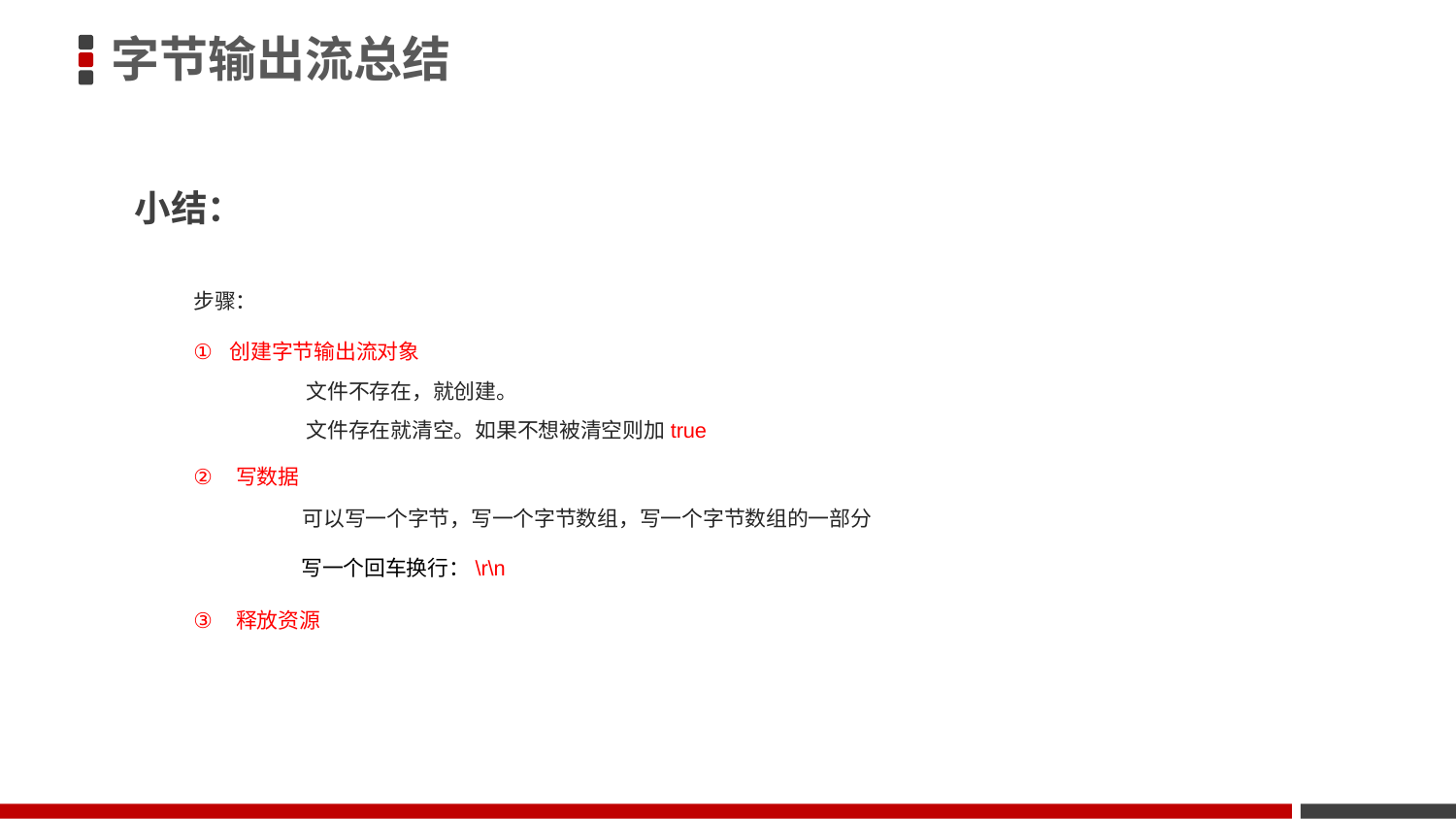

字节输出流总结
小结：
步骤：
创建字节输出流对象
文件不存在，就创建。
文件存在就清空。如果不想被清空则加true
写数据
可以写一个字节，写一个字节数组，写一个字节数组的一部分
写一个回车换行：\r\n
释放资源